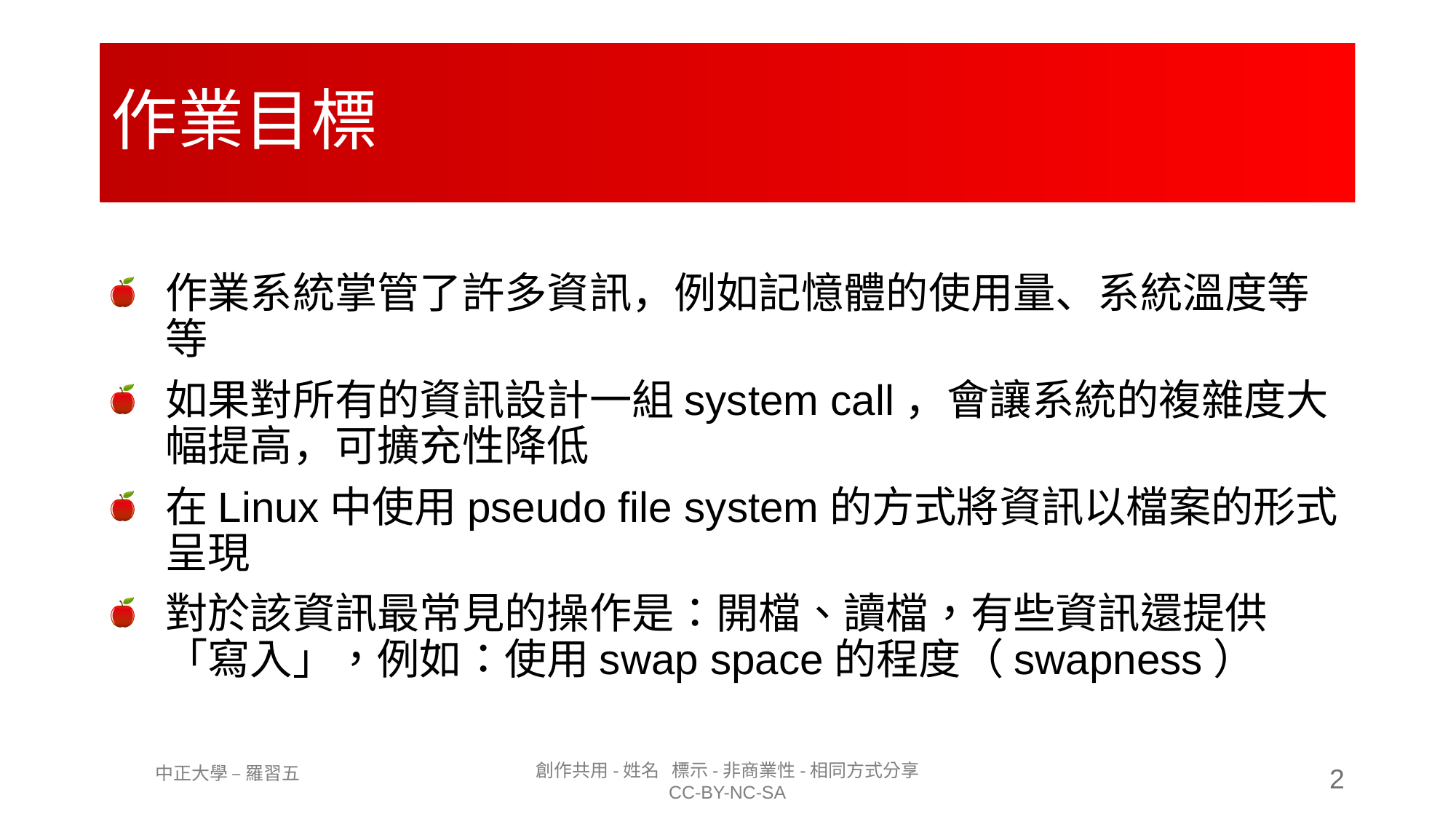

# 作業目標
作業系統掌管了許多資訊，例如記憶體的使用量、系統溫度等等
如果對所有的資訊設計一組system call，會讓系統的複雜度大幅提高，可擴充性降低
在Linux中使用pseudo file system的方式將資訊以檔案的形式呈現
對於該資訊最常見的操作是：開檔、讀檔，有些資訊還提供「寫入」，例如：使用swap space的程度（swapness）